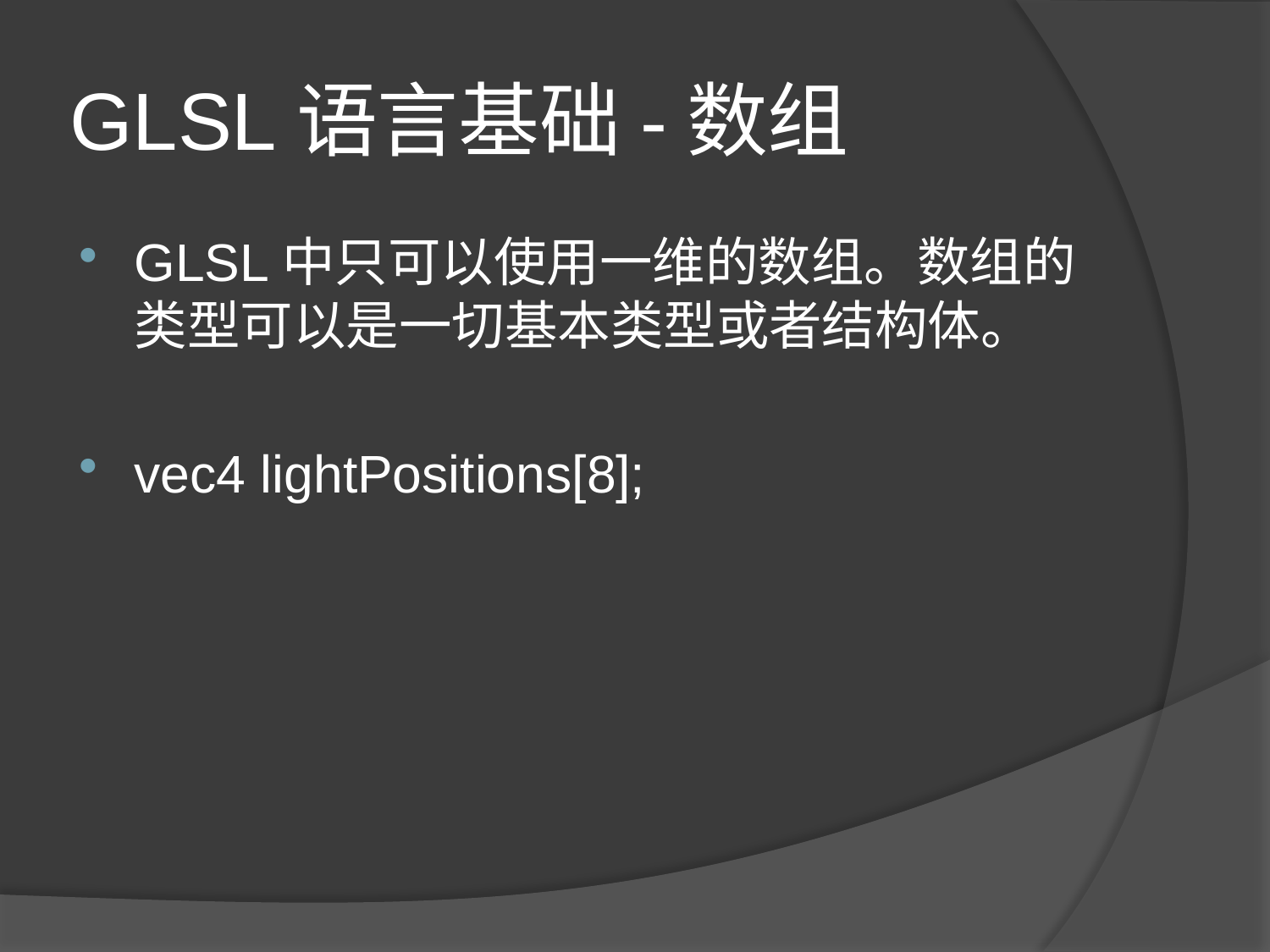

# GLSL语言基础-数组
GLSL中只可以使用一维的数组。数组的类型可以是一切基本类型或者结构体。

vec4 lightPositions[8];